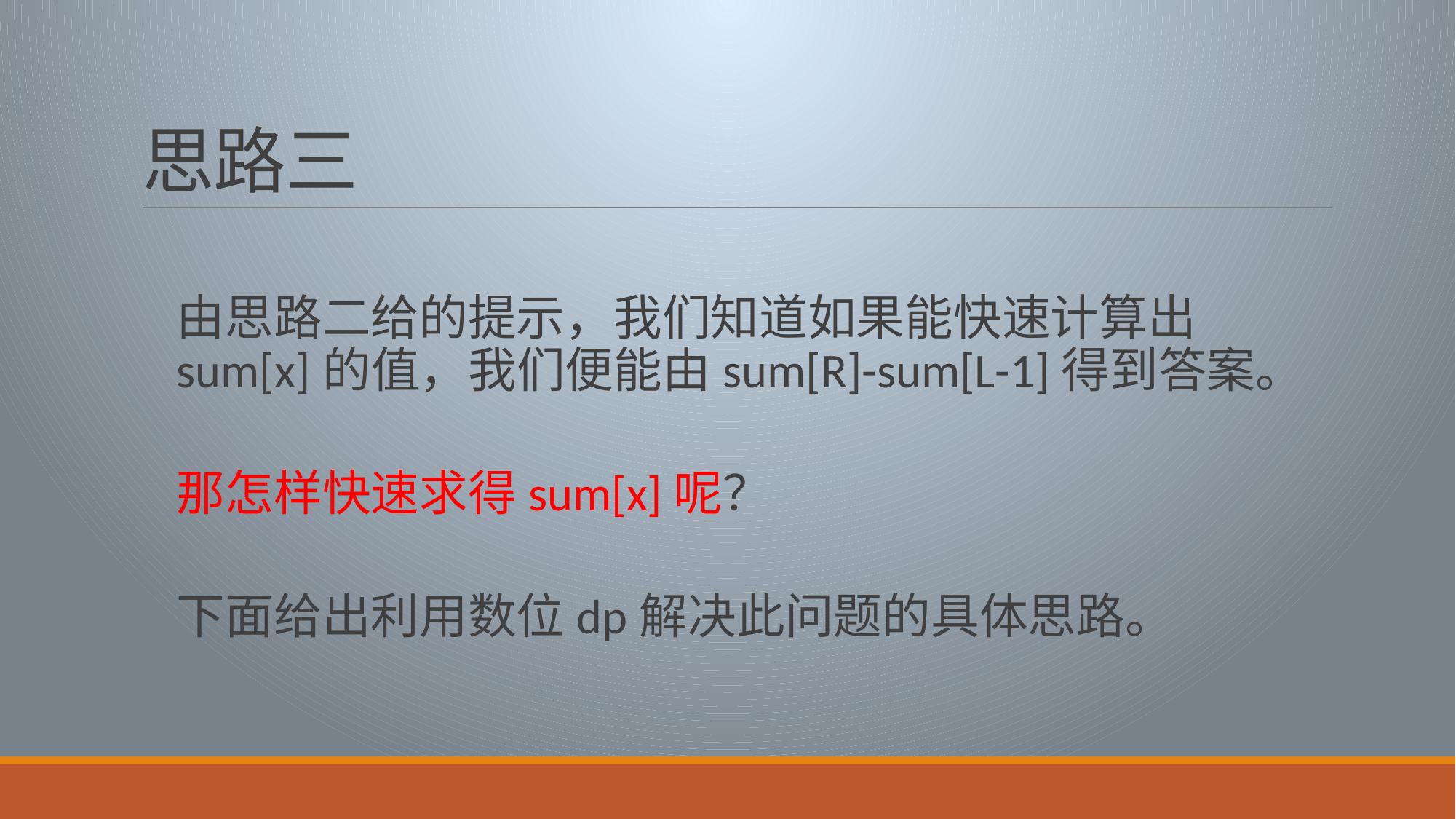

# 思路三

由思路二给的提示，我们知道如果能快速计算出sum[x]的值，我们便能由sum[R]-sum[L-1]得到答案。

那怎样快速求得sum[x]呢？

下面给出利用数位dp解决此问题的具体思路。